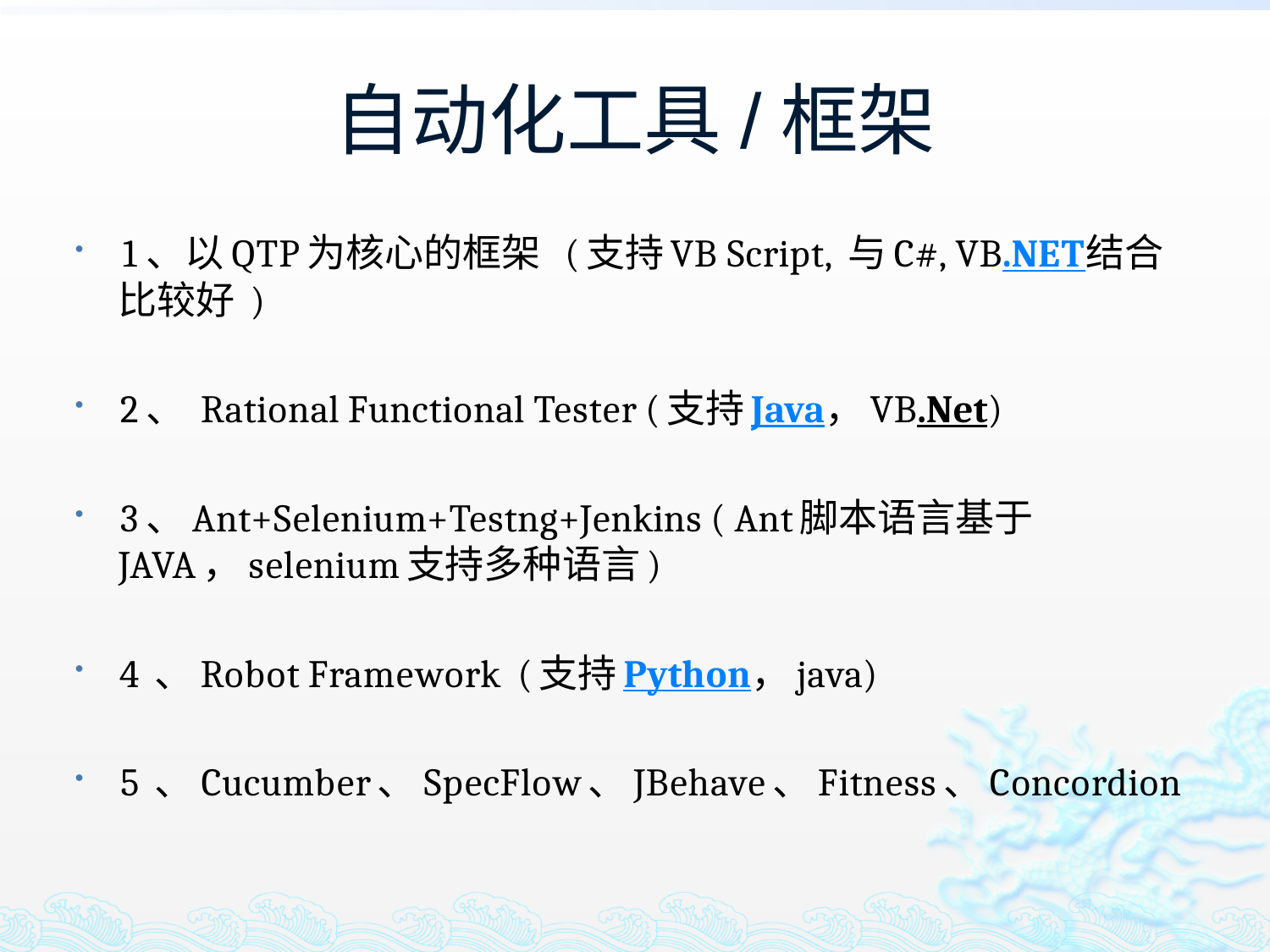

# 自动化工具/框架
1、以QTP为核心的框架  (支持VB Script, 与C#, VB.NET结合比较好 )

2、 Rational Functional Tester (支持Java，VB.Net)

3、Ant+Selenium+Testng+Jenkins ( Ant脚本语言基于JAVA，selenium支持多种语言)

4 、Robot Framework  (支持Python，java)

5 、Cucumber、SpecFlow、JBehave、Fitness、Concordion